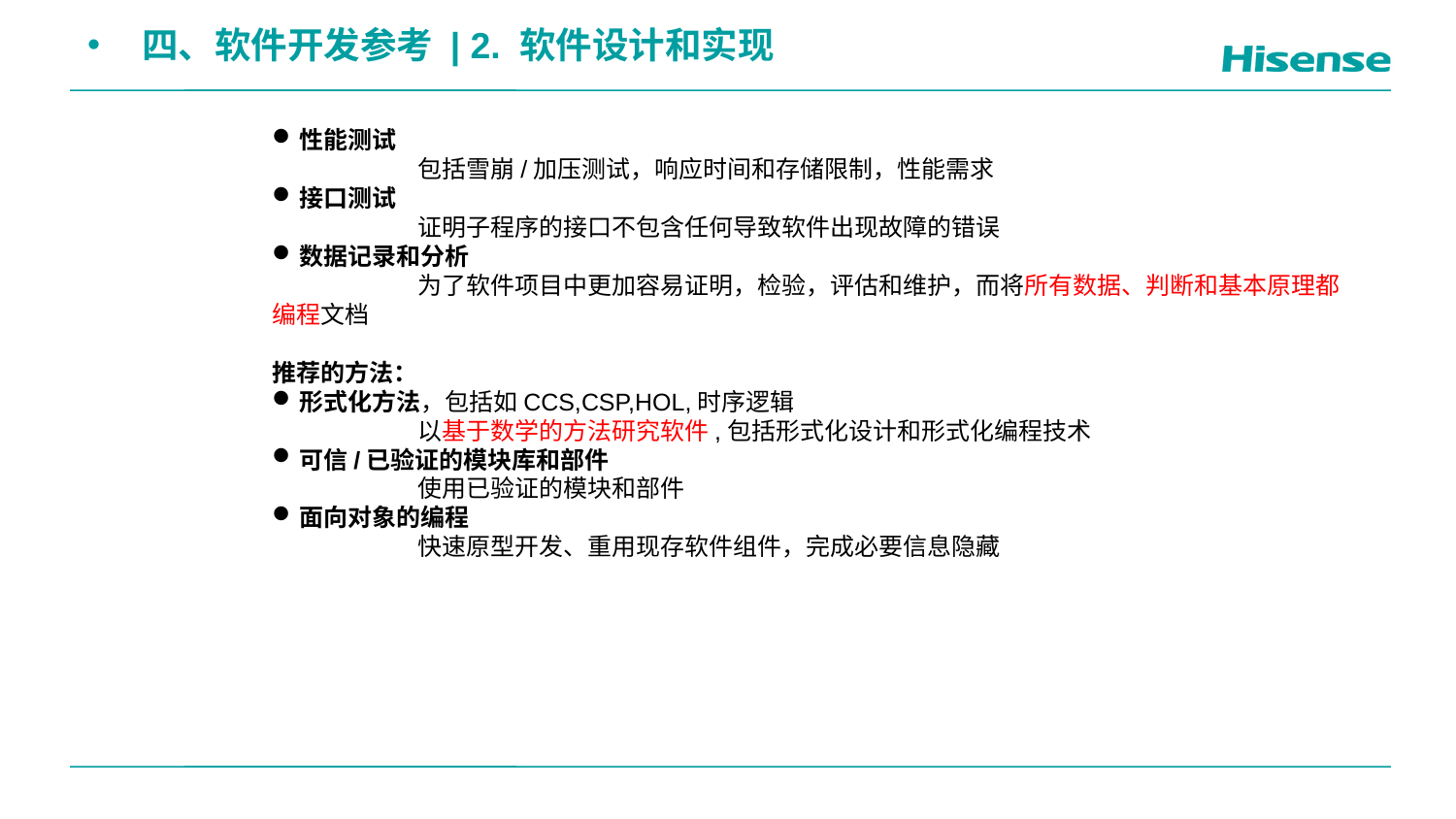

四、软件开发参考 | 2. 软件设计和实现

性能测试
	包括雪崩/加压测试，响应时间和存储限制，性能需求
接口测试
	证明子程序的接口不包含任何导致软件出现故障的错误
数据记录和分析
	为了软件项目中更加容易证明，检验，评估和维护，而将所有数据、判断和基本原理都编程文档

	推荐的方法：
形式化方法，包括如CCS,CSP,HOL,时序逻辑
	以基于数学的方法研究软件,包括形式化设计和形式化编程技术
可信/已验证的模块库和部件
	使用已验证的模块和部件
面向对象的编程
	快速原型开发、重用现存软件组件，完成必要信息隐藏